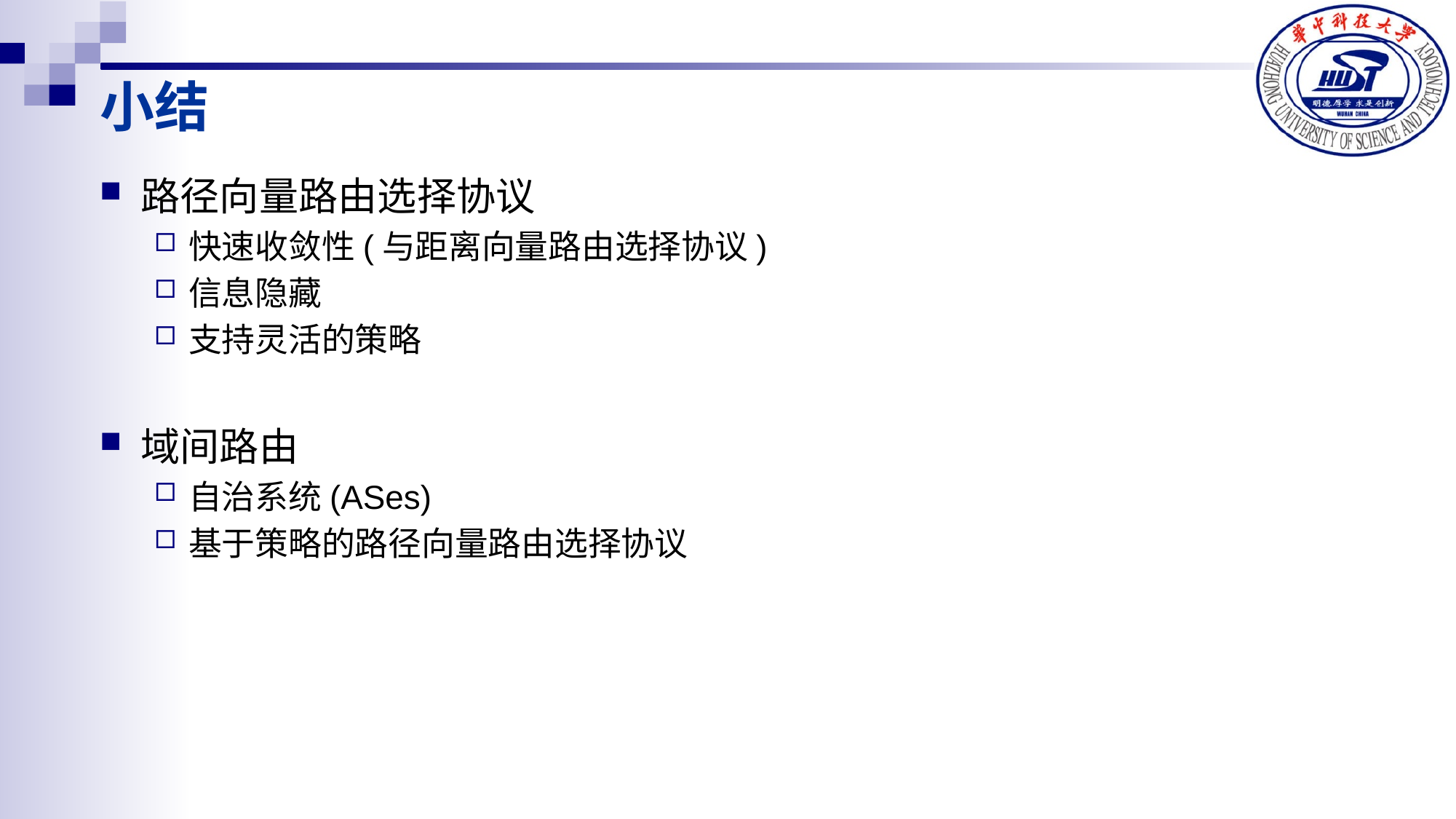

小结
路径向量路由选择协议
快速收敛性(与距离向量路由选择协议)
信息隐藏
支持灵活的策略

域间路由
自治系统(ASes)
基于策略的路径向量路由选择协议
-43-